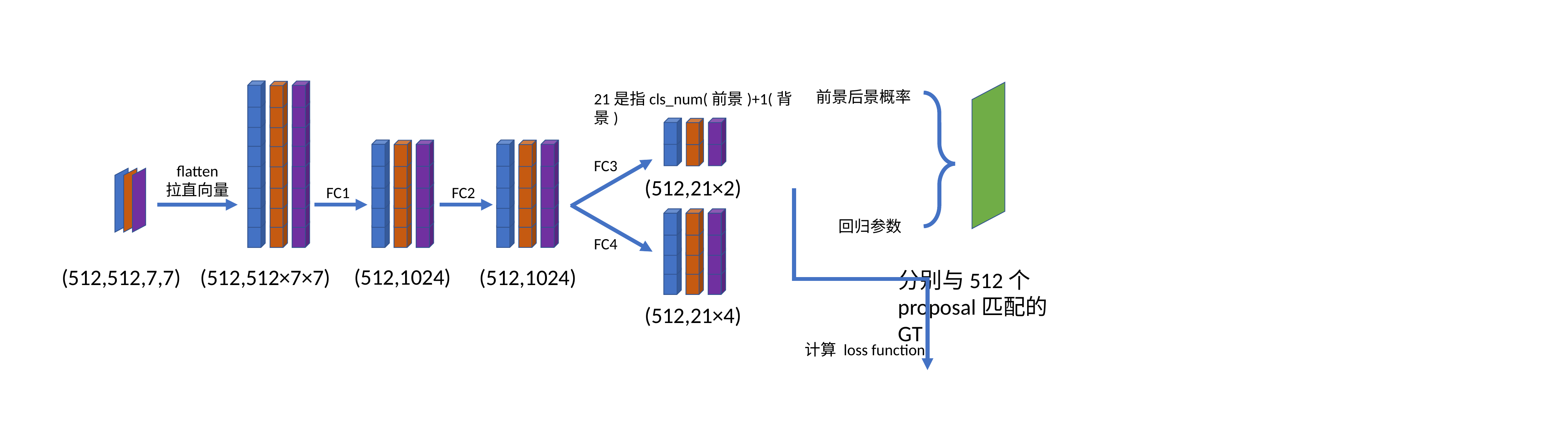

前景后景概率
21是指cls_num(前景)+1(背景)

FC3
flatten
拉直向量

(512,21×2)
FC2
FC1

回归参数
FC4
(512,1024)
(512,512,7,7)
(512,512×7×7)
(512,1024)
分别与512个proposal匹配的GT
(512,21×4)
计算 loss function